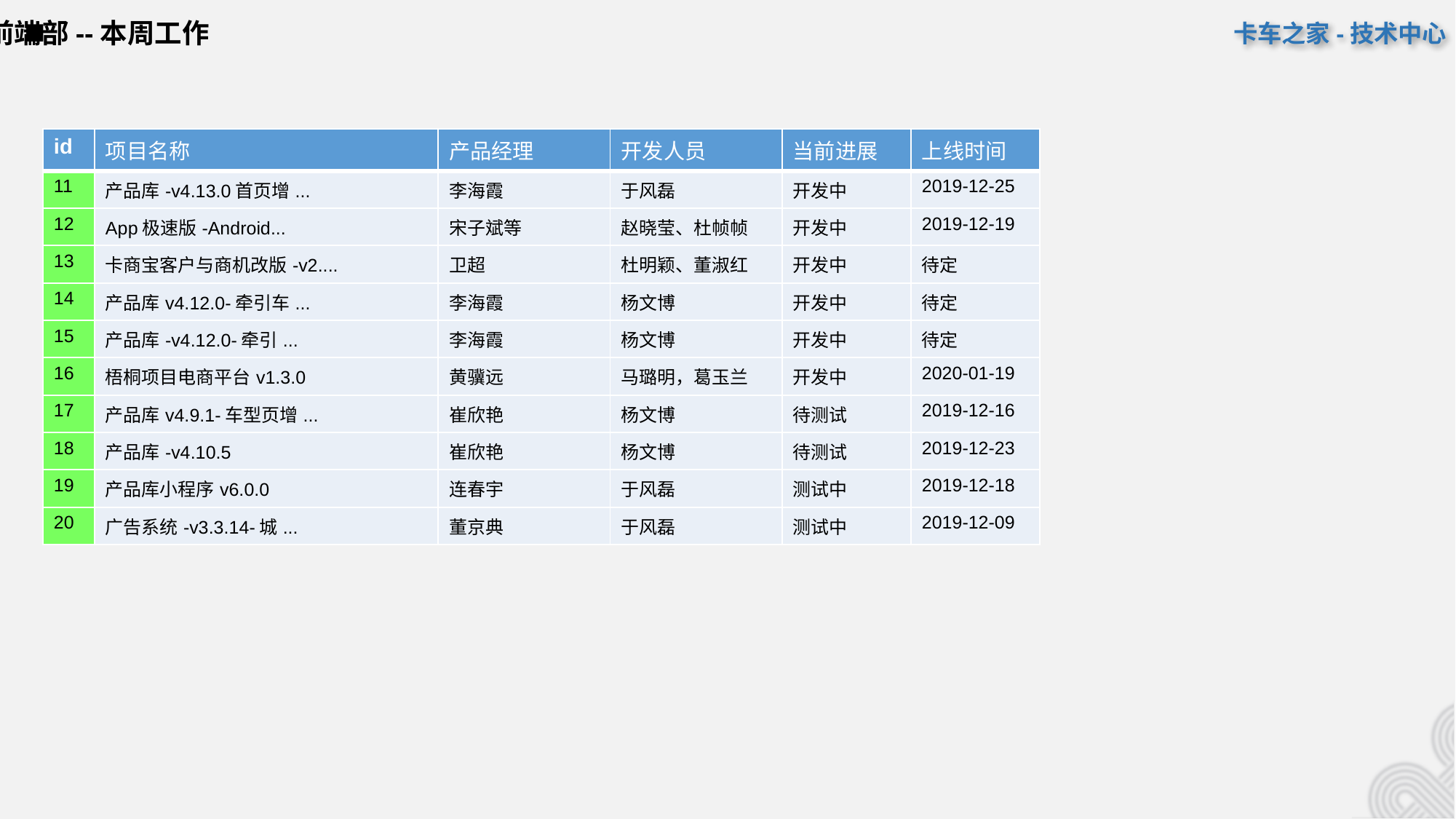

前端部--本周工作
| id | 项目名称 | 产品经理 | 开发人员 | 当前进展 | 上线时间 |
| --- | --- | --- | --- | --- | --- |
| 11 | 产品库-v4.13.0首页增... | 李海霞 | 于风磊 | 开发中 | 2019-12-25 |
| 12 | App极速版-Android... | 宋子斌等 | 赵晓莹、杜帧帧 | 开发中 | 2019-12-19 |
| 13 | 卡商宝客户与商机改版-v2.... | 卫超 | 杜明颖、董淑红 | 开发中 | 待定 |
| 14 | 产品库v4.12.0-牵引车... | 李海霞 | 杨文博 | 开发中 | 待定 |
| 15 | 产品库-v4.12.0-牵引... | 李海霞 | 杨文博 | 开发中 | 待定 |
| 16 | 梧桐项目电商平台v1.3.0 | 黄骥远 | 马璐明，葛玉兰 | 开发中 | 2020-01-19 |
| 17 | 产品库v4.9.1-车型页增... | 崔欣艳 | 杨文博 | 待测试 | 2019-12-16 |
| 18 | 产品库-v4.10.5 | 崔欣艳 | 杨文博 | 待测试 | 2019-12-23 |
| 19 | 产品库小程序v6.0.0 | 连春宇 | 于风磊 | 测试中 | 2019-12-18 |
| 20 | 广告系统-v3.3.14-城... | 董京典 | 于风磊 | 测试中 | 2019-12-09 |